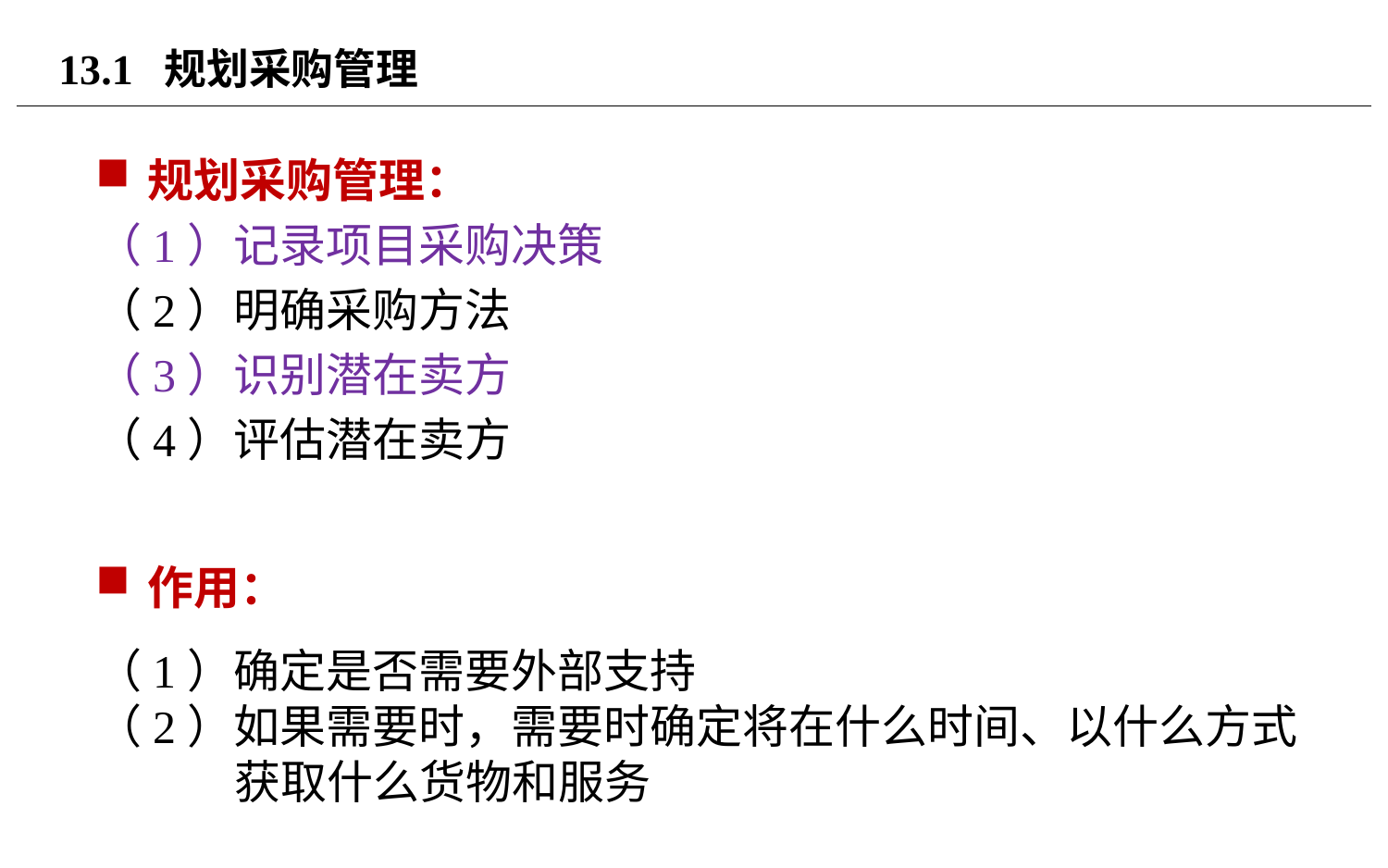

# 13.1  规划采购管理
规划采购管理：
（1）记录项目采购决策
（2）明确采购方法
（3）识别潜在卖方
（4）评估潜在卖方

作用：
（1）确定是否需要外部支持
（2）如果需要时，需要时确定将在什么时间、以什么方式	获取什么货物和服务